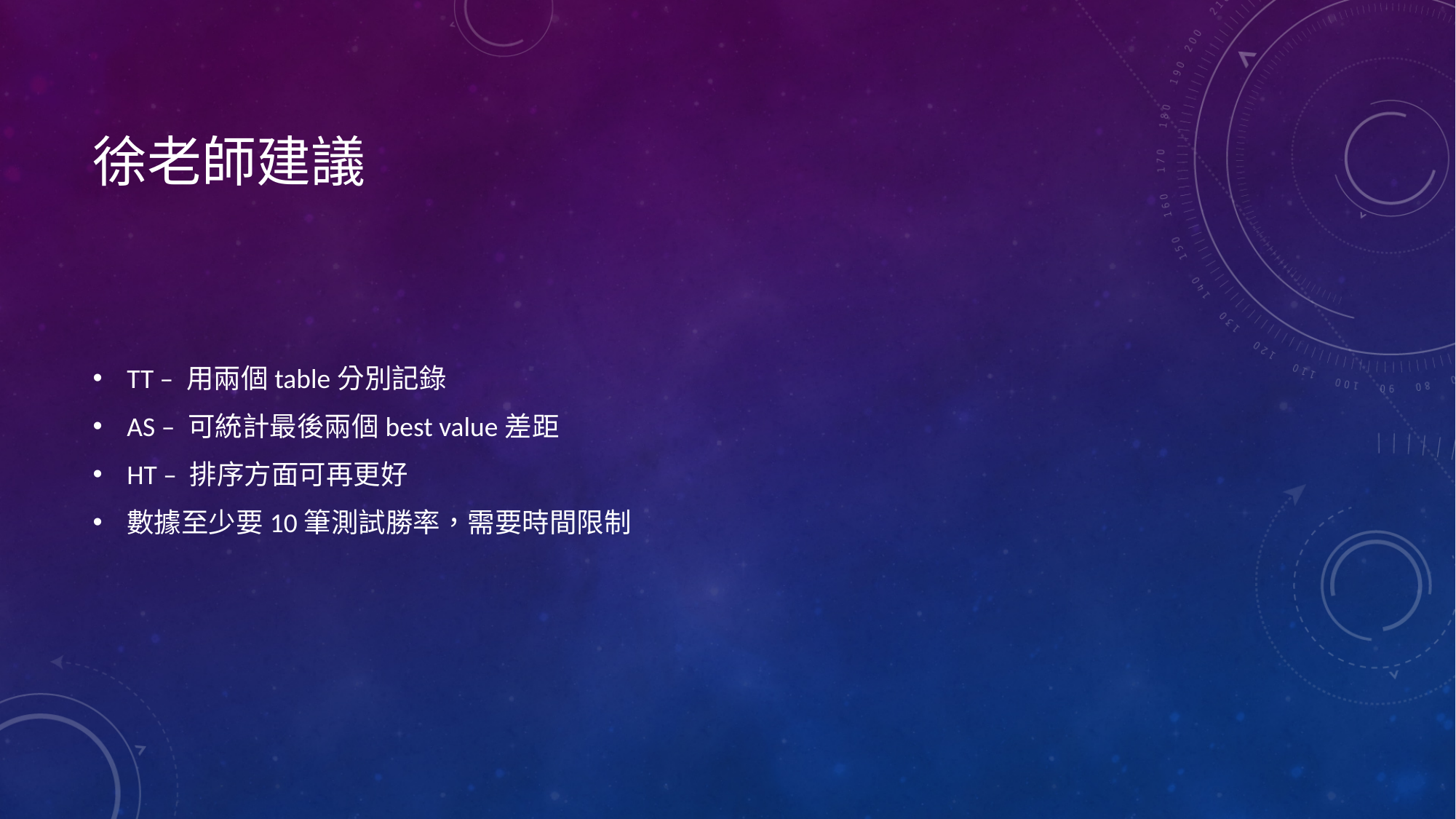

# 徐老師建議
TT – 用兩個table分別記錄
AS – 可統計最後兩個best value差距
HT – 排序方面可再更好
數據至少要10筆測試勝率，需要時間限制